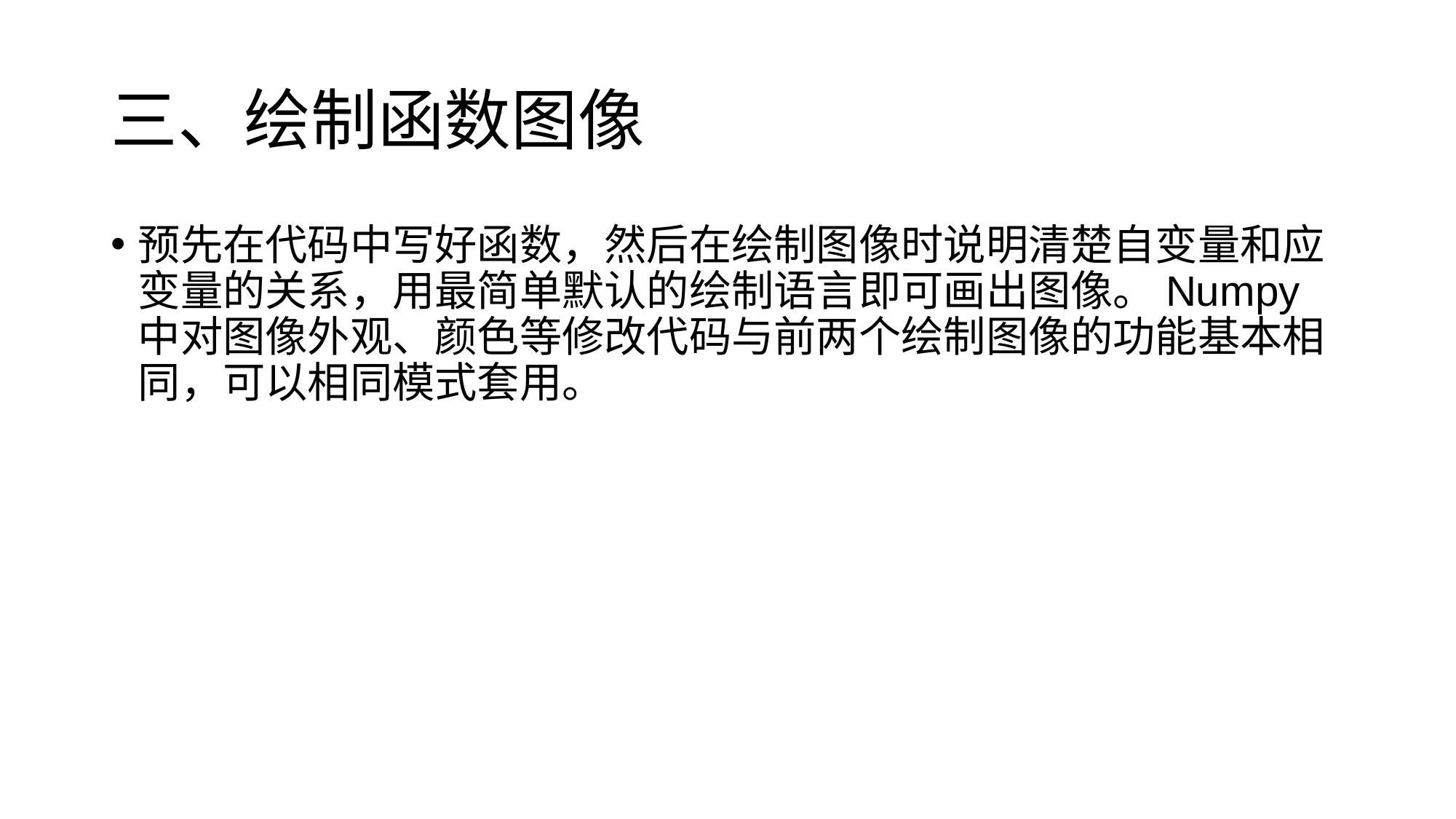

# 三、绘制函数图像
预先在代码中写好函数，然后在绘制图像时说明清楚自变量和应变量的关系，用最简单默认的绘制语言即可画出图像。Numpy中对图像外观、颜色等修改代码与前两个绘制图像的功能基本相同，可以相同模式套用。